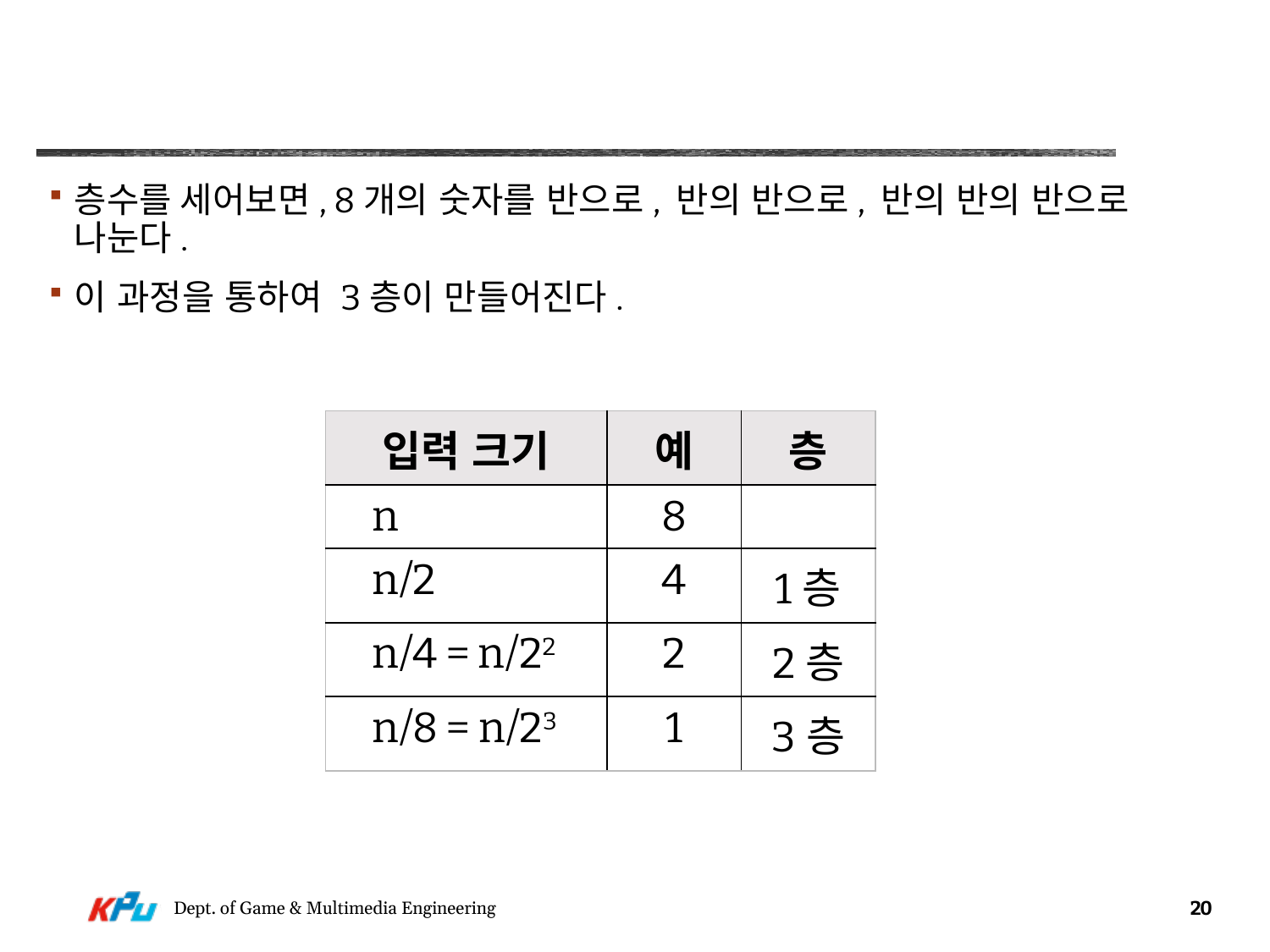

#
층수를 세어보면, 8개의 숫자를 반으로, 반의 반으로, 반의 반의 반으로 나눈다.
이 과정을 통하여 3층이 만들어진다.
| 입력 크기 | 예 | 층 |
| --- | --- | --- |
| n | 8 |  |
| n/2 | 4 | 1층 |
| n/4 = n/22 | 2 | 2층 |
| n/8 = n/23 | 1 | 3층 |
Dept. of Game & Multimedia Engineering
20